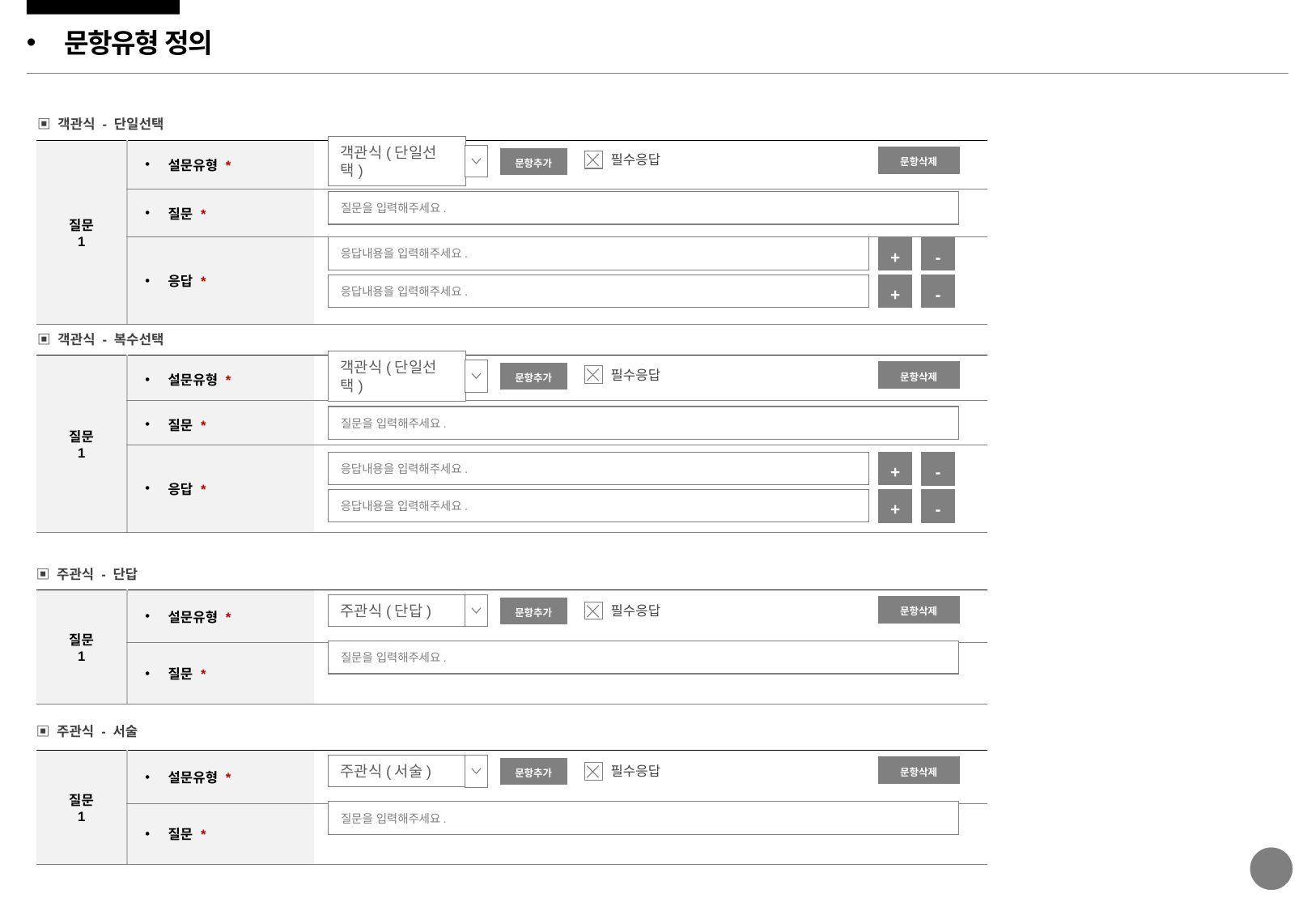

문항유형 정의
▣ 객관식 - 단일선택
| 질문 1 | 설문유형 \* |  |
| --- | --- | --- |
|  | 질문 \* |  |
|  | 응답 \* |  |
객관식(단일선택)

문항삭제
문항추가

필수응답

질문을 입력해주세요.
응답내용을 입력해주세요.
+
-
응답내용을 입력해주세요.
+
-
▣ 객관식 - 복수선택
| 질문 1 | 설문유형 \* |  |
| --- | --- | --- |
|  | 질문 \* |  |
|  | 응답 \* |  |
객관식(단일선택)

문항삭제
문항추가

필수응답

질문을 입력해주세요.
응답내용을 입력해주세요.
+
-
응답내용을 입력해주세요.
+
-
▣ 주관식 - 단답
| 질문 1 | 설문유형 \* |  |
| --- | --- | --- |
|  | 질문 \* |  |
주관식(단답)

문항삭제
문항추가

필수응답

질문을 입력해주세요.
▣ 주관식 - 서술
| 질문 1 | 설문유형 \* |  |
| --- | --- | --- |
|  | 질문 \* |  |
주관식(서술)

문항삭제
문항추가

필수응답

질문을 입력해주세요.
8